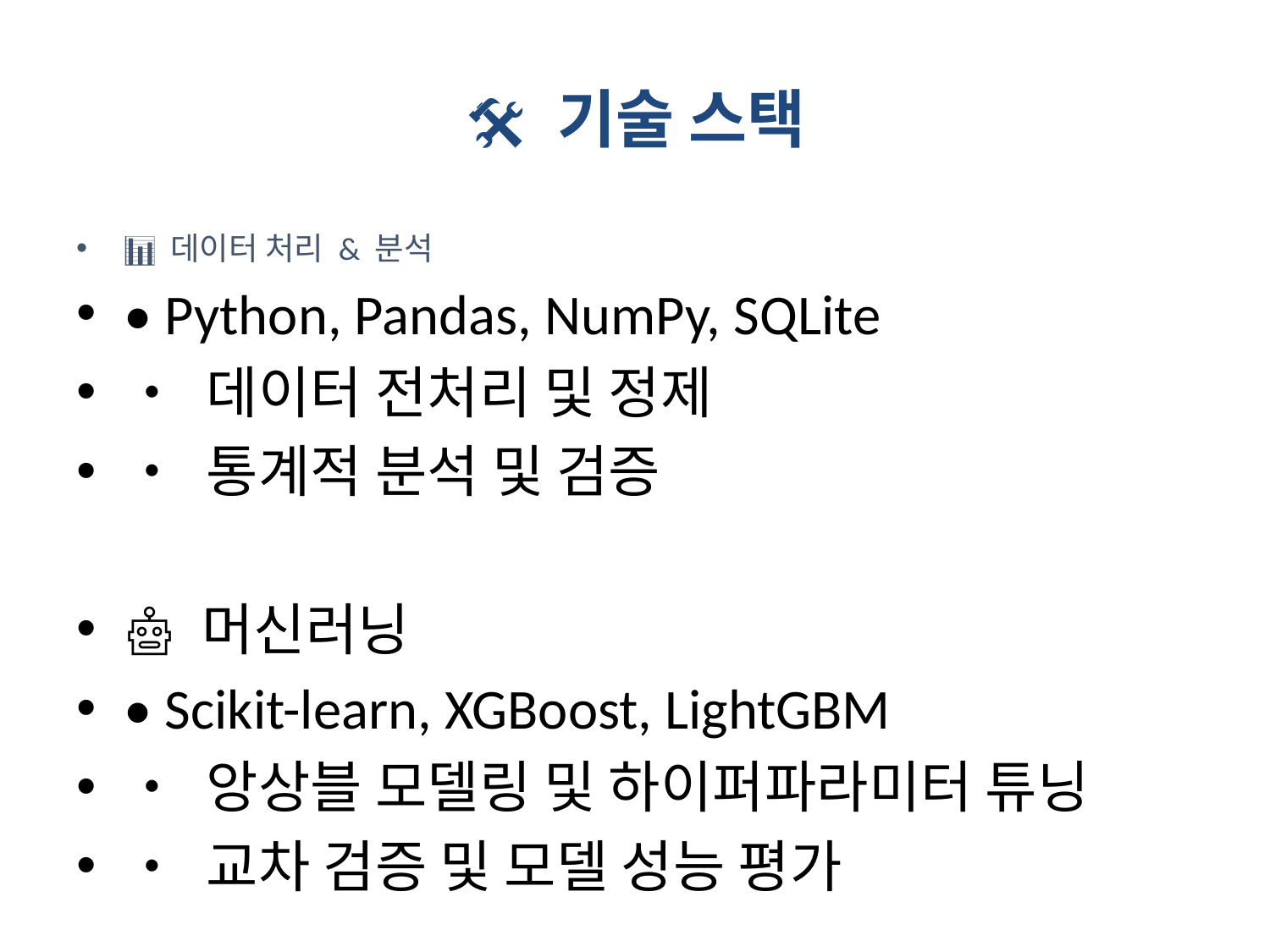

# 🛠️ 기술 스택
📊 데이터 처리 & 분석
• Python, Pandas, NumPy, SQLite
• 데이터 전처리 및 정제
• 통계적 분석 및 검증

🤖 머신러닝
• Scikit-learn, XGBoost, LightGBM
• 앙상블 모델링 및 하이퍼파라미터 튜닝
• 교차 검증 및 모델 성능 평가

📈 시각화
• Matplotlib, Seaborn, Plotly
• 인터랙티브 대시보드
• Tableau 연동

📊 통계 분석
• 상관관계 분석, 회귀 분석
• 가설 검정 및 신뢰구간
• 특성 중요도 분석